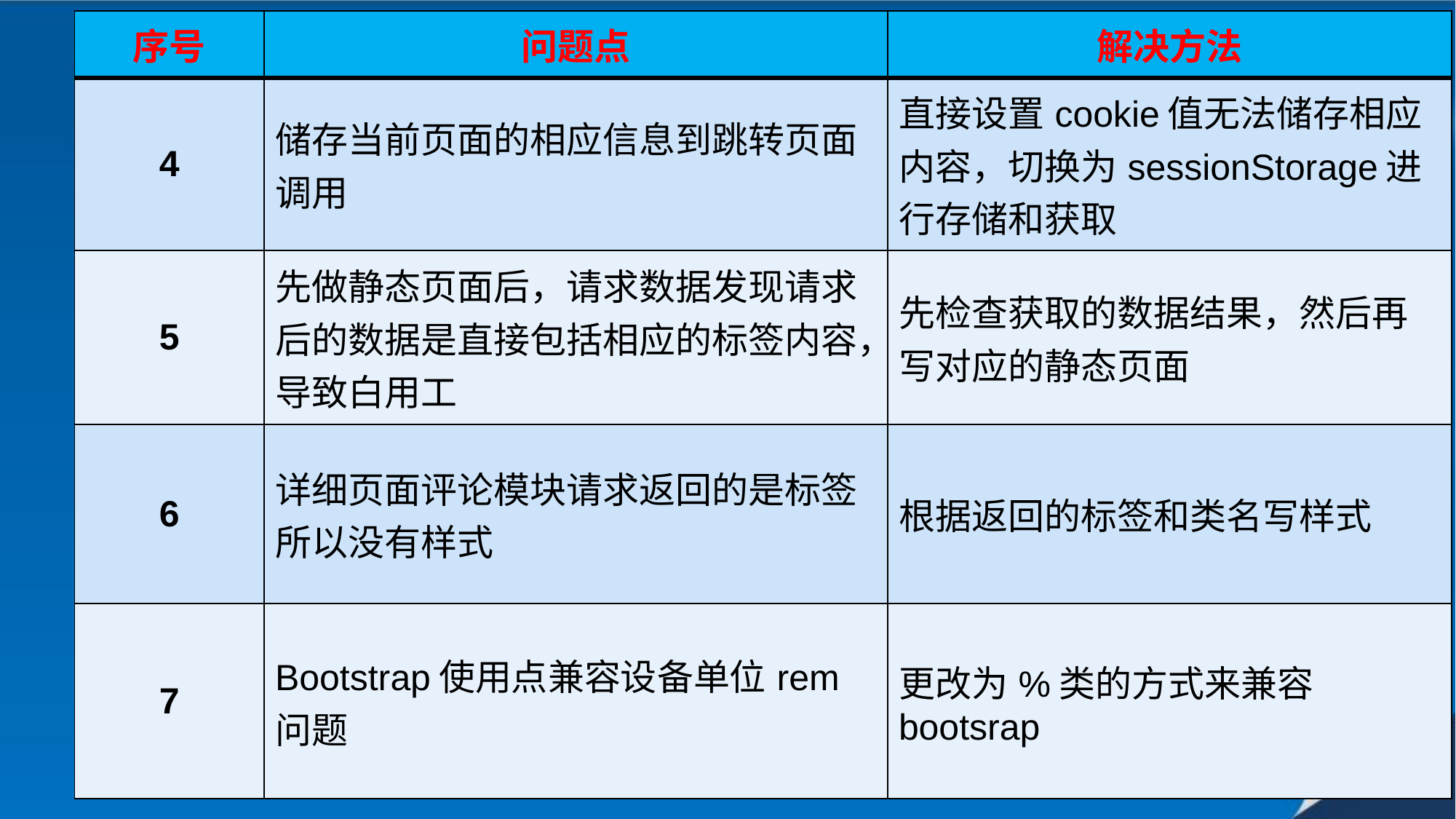

| 序号 | 问题点 | 解决方法 |
| --- | --- | --- |
| 4 | 储存当前页面的相应信息到跳转页面调用 | 直接设置cookie值无法储存相应内容，切换为sessionStorage进行存储和获取 |
| 5 | 先做静态页面后，请求数据发现请求后的数据是直接包括相应的标签内容，导致白用工 | 先检查获取的数据结果，然后再写对应的静态页面 |
| 6 | 详细页面评论模块请求返回的是标签所以没有样式 | 根据返回的标签和类名写样式 |
| 7 | Bootstrap使用点兼容设备单位rem问题 | 更改为%类的方式来兼容bootsrap |